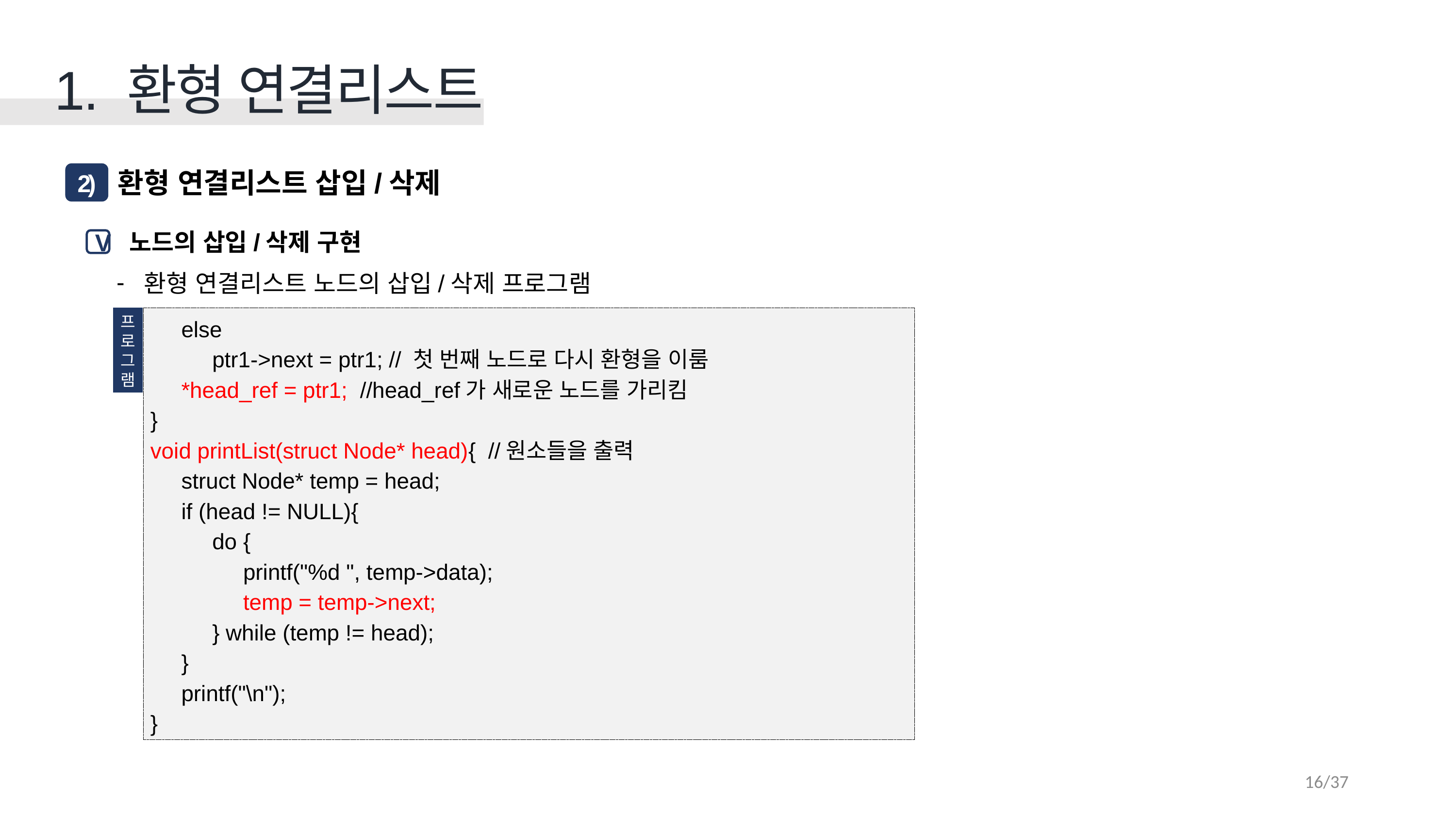

1. 환형 연결리스트

 환형 연결리스트 삽입/삭제
2)
 노드의 삽입/삭제 구현

환형 연결리스트 노드의 삽입/삭제 프로그램

V
프
로
그
램
     else
          ptr1->next = ptr1; // 첫 번째 노드로 다시 환형을 이룸
     *head_ref = ptr1;  //head_ref가 새로운 노드를 가리킴
}
void printList(struct Node* head){  //원소들을 출력
     struct Node* temp = head;
     if (head != NULL){
          do {
               printf("%d ", temp->data);
               temp = temp->next;
          } while (temp != head);
     }
     printf("\n");
}
16/37